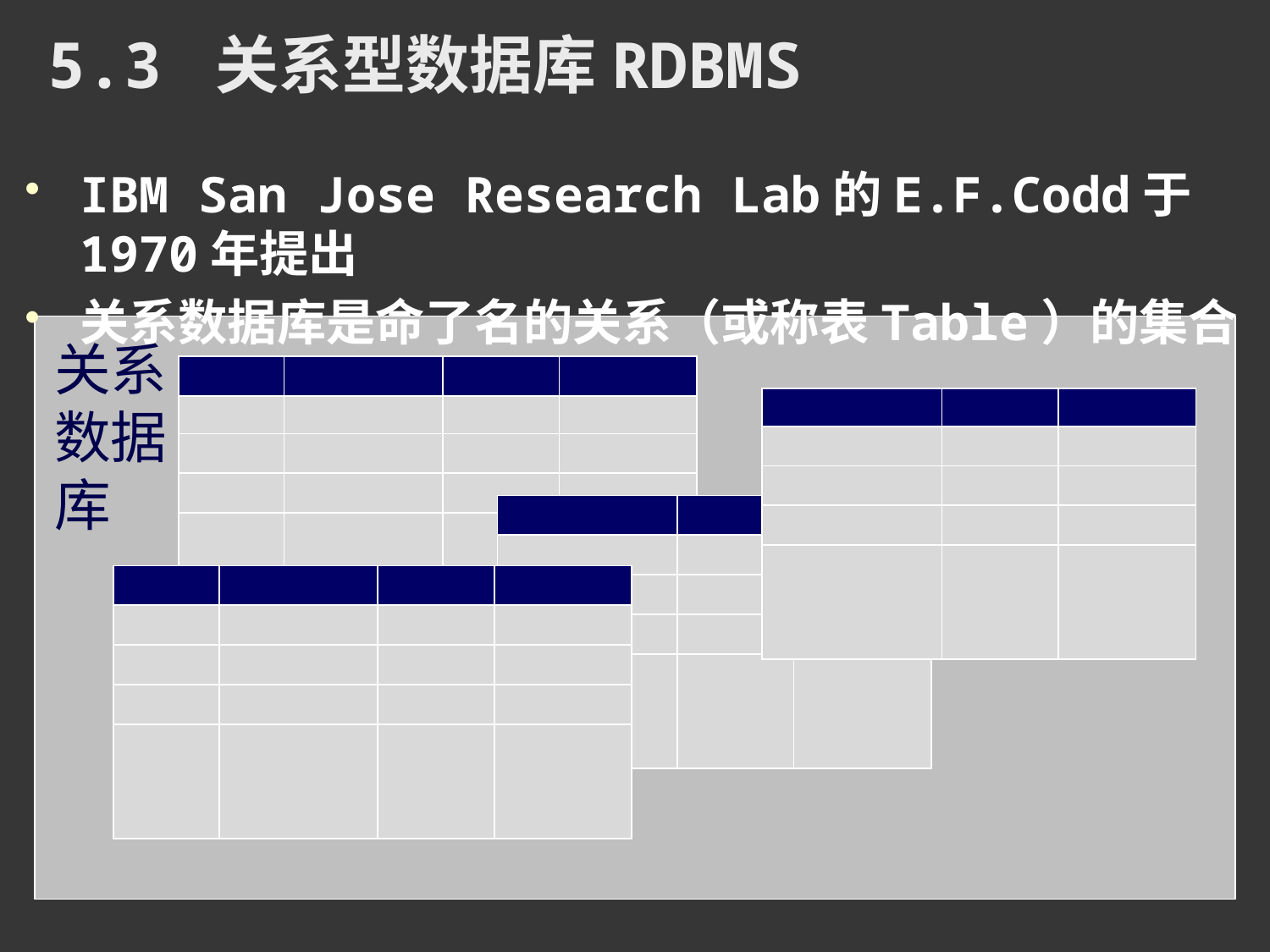

# 5.3 关系型数据库RDBMS
IBM San Jose Research Lab的E.F.Codd于1970年提出
关系数据库是命了名的关系（或称表Table）的集合

关系数据库
|  |  |  |  |
| --- | --- | --- | --- |
|  |  |  |  |
|  |  |  |  |
|  |  |  |  |
|  |  |  |  |
|  |  |  |
| --- | --- | --- |
|  |  |  |
|  |  |  |
|  |  |  |
|  |  |  |
|  |  |  |
| --- | --- | --- |
|  |  |  |
|  |  |  |
|  |  |  |
|  |  |  |
|  |  |  |  |
| --- | --- | --- | --- |
|  |  |  |  |
|  |  |  |  |
|  |  |  |  |
|  |  |  |  |